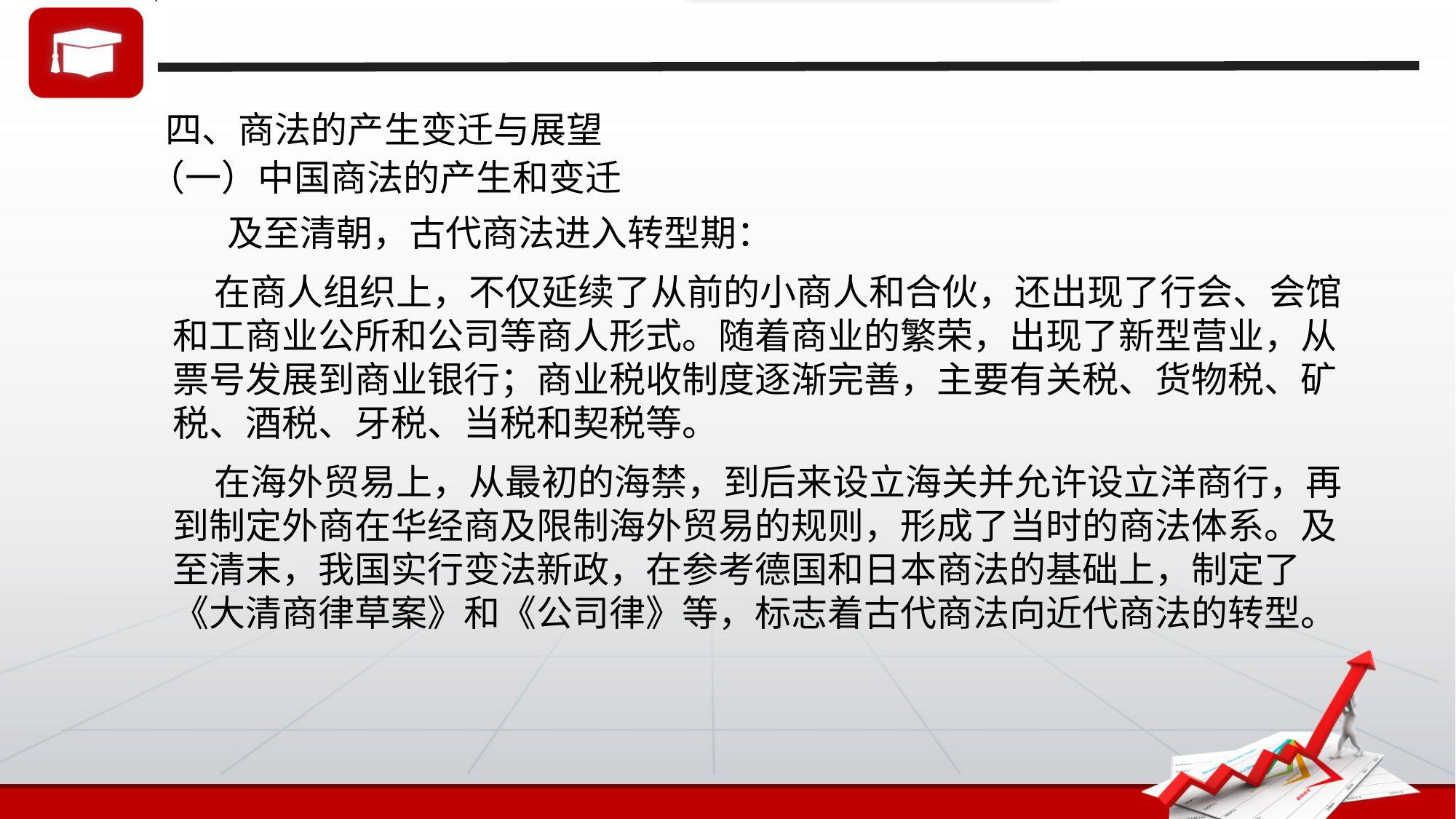

四、商法的产生变迁与展望
（一）中国商法的产生和变迁
及至清朝，古代商法进入转型期：
    在商人组织上，不仅延续了从前的小商人和合伙，还出现了行会、会馆和工商业公所和公司等商人形式。随着商业的繁荣，出现了新型营业，从票号发展到商业银行；商业税收制度逐渐完善，主要有关税、货物税、矿税、酒税、牙税、当税和契税等。
    在海外贸易上，从最初的海禁，到后来设立海关并允许设立洋商行，再到制定外商在华经商及限制海外贸易的规则，形成了当时的商法体系。及至清末，我国实行变法新政，在参考德国和日本商法的基础上，制定了《大清商律草案》和《公司律》等，标志着古代商法向近代商法的转型。